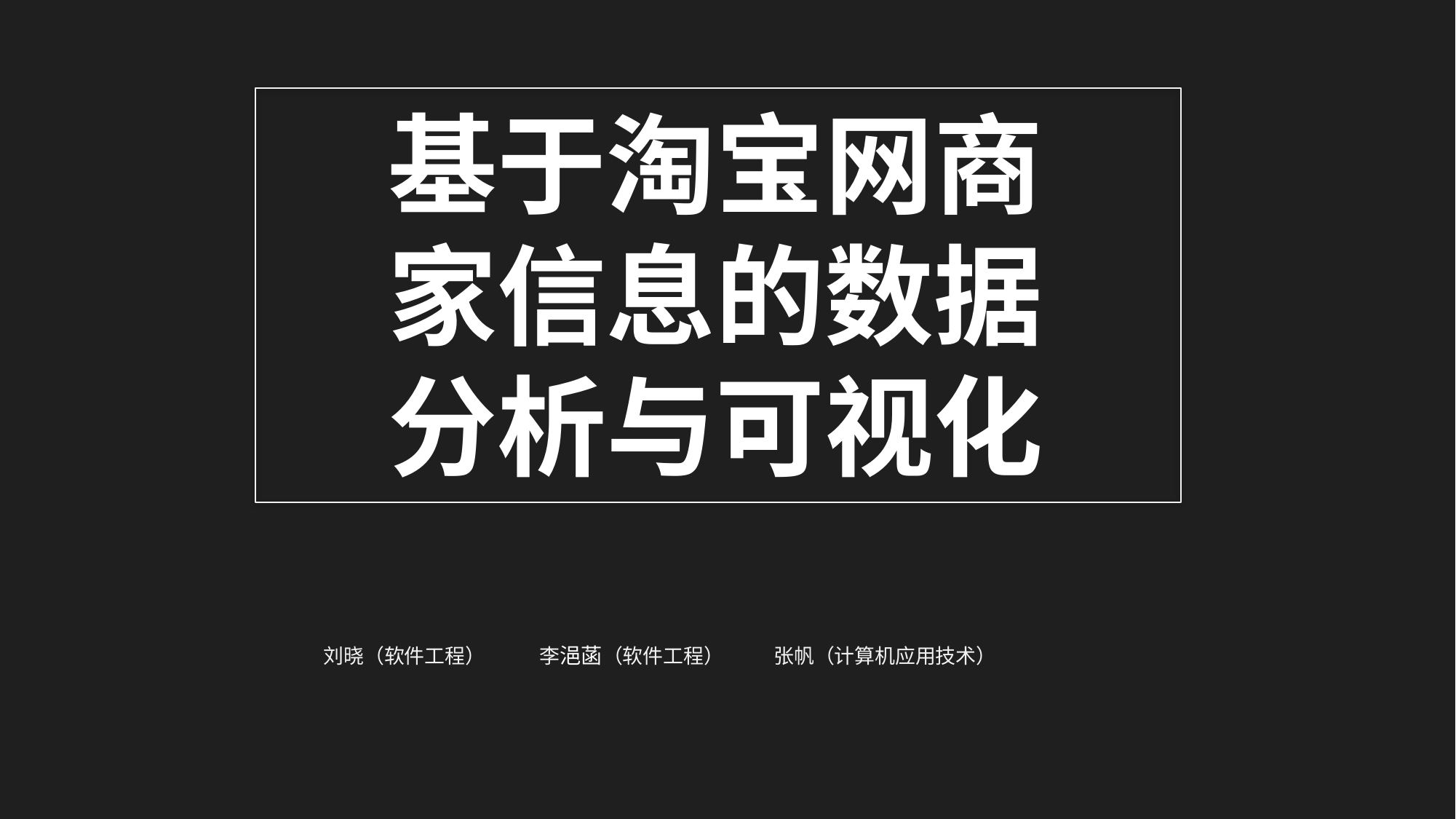

基于淘宝网商家信息的数据分析与可视化
刘晓（软件工程）            李浥菡（软件工程）           张帆（计算机应用技术）